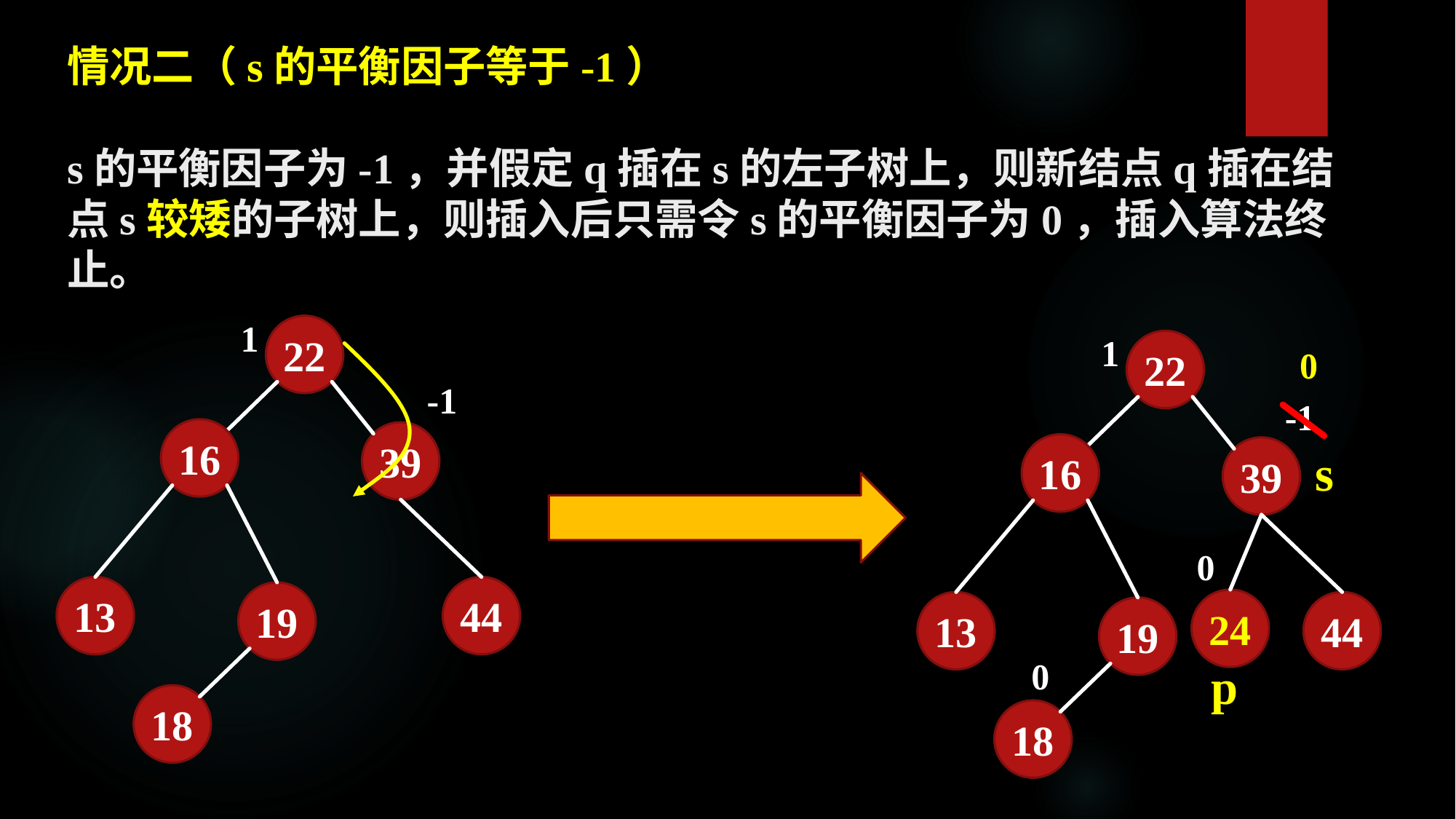

情况二（s的平衡因子等于-1）

s的平衡因子为-1，并假定q插在s的左子树上，则新结点q插在结点s较矮的子树上，则插入后只需令s的平衡因子为0，插入算法终止。
1
22
16
39
13
44
19
18
1
22
-1
16
s
39
13
44
19
0
p
18
0

-1

0
24